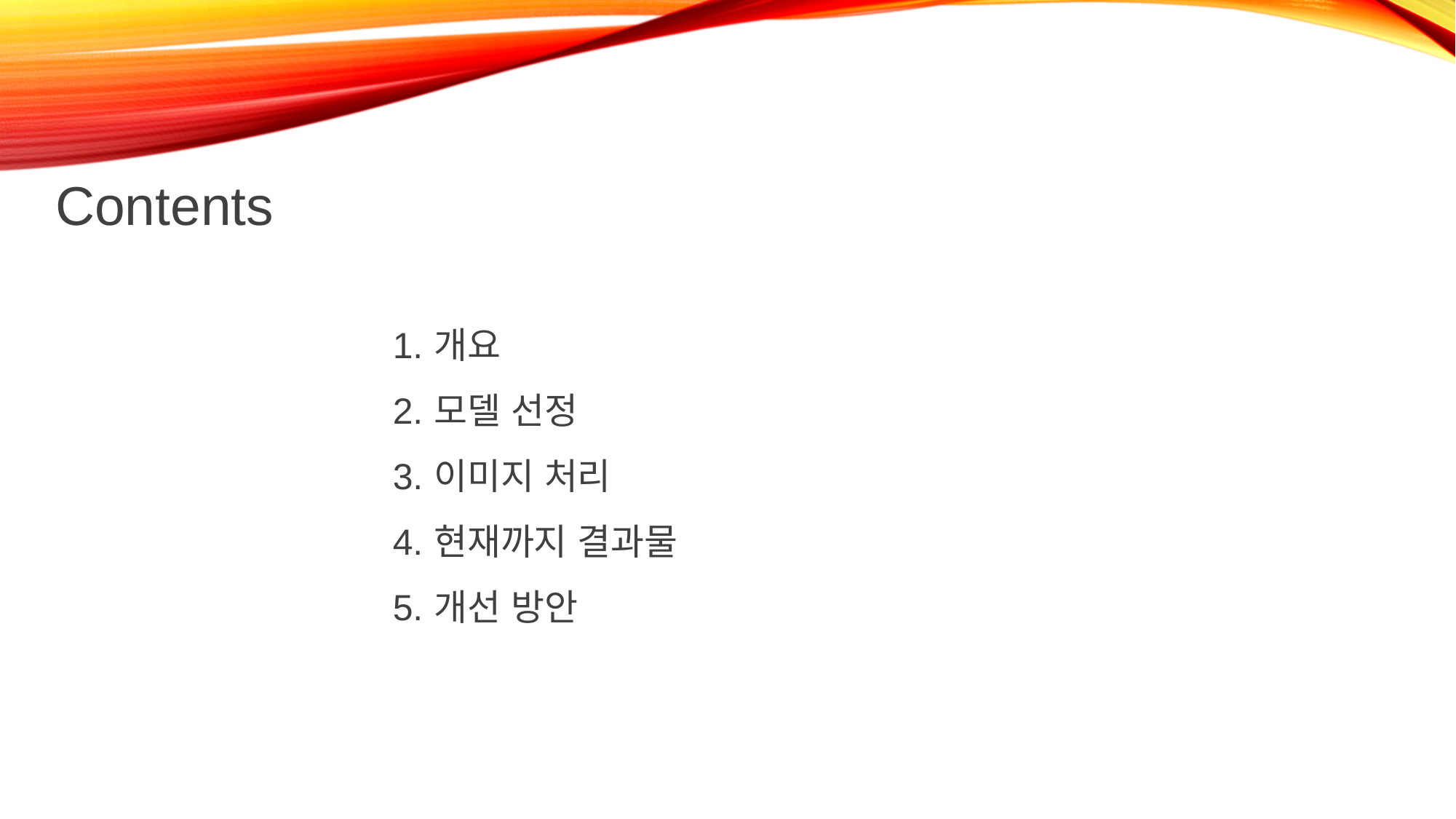

Contents
개요
모델 선정
이미지 처리
현재까지 결과물
개선 방안